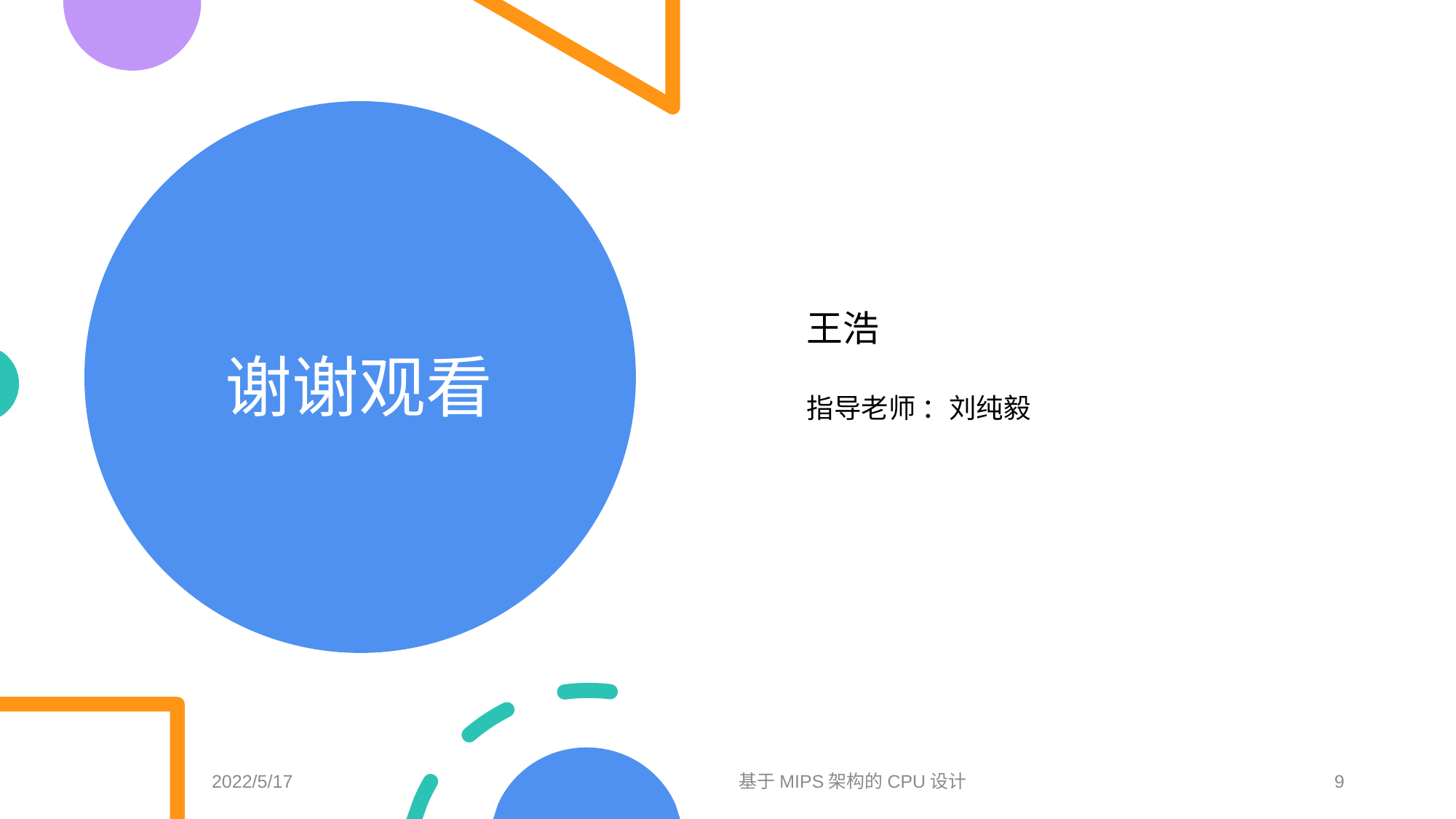

# 谢谢观看
王浩
指导老师 ：刘纯毅

2022/5/17
基于MIPS架构的CPU设计
9